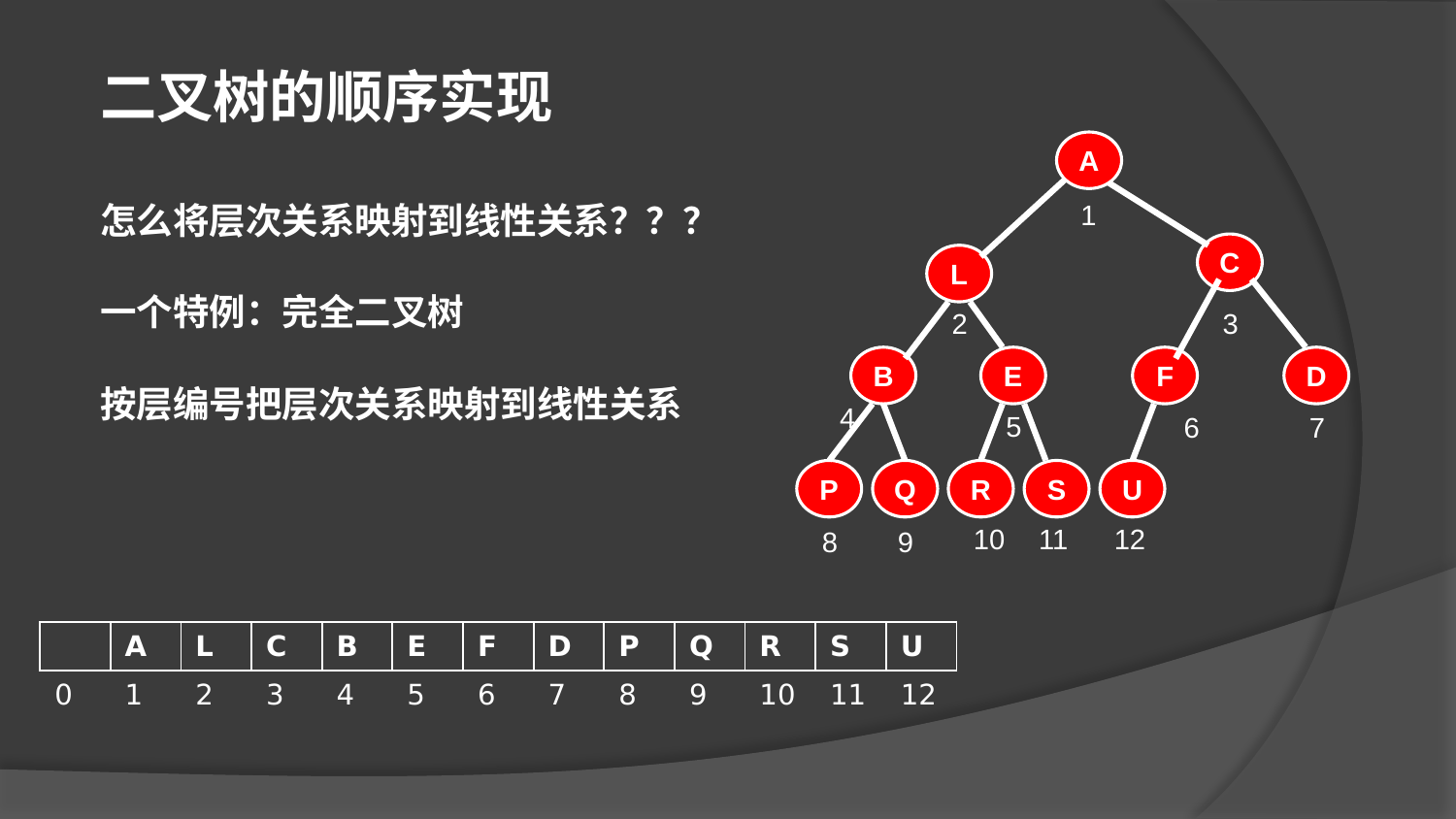

二叉树的顺序实现
A

1
C
L

2
3

B
E
F
D
4
5
6
7

P
Q
R
S
U
10
11
12
8
9
怎么将层次关系映射到线性关系？？？
一个特例：完全二叉树
按层编号把层次关系映射到线性关系
|  | A | L | C | B | E | F | D | P | Q | R | S | U |
| --- | --- | --- | --- | --- | --- | --- | --- | --- | --- | --- | --- | --- |
| 0 | 1 | 2 | 3 | 4 | 5 | 6 | 7 | 8 | 9 | 10 | 11 | 12 |